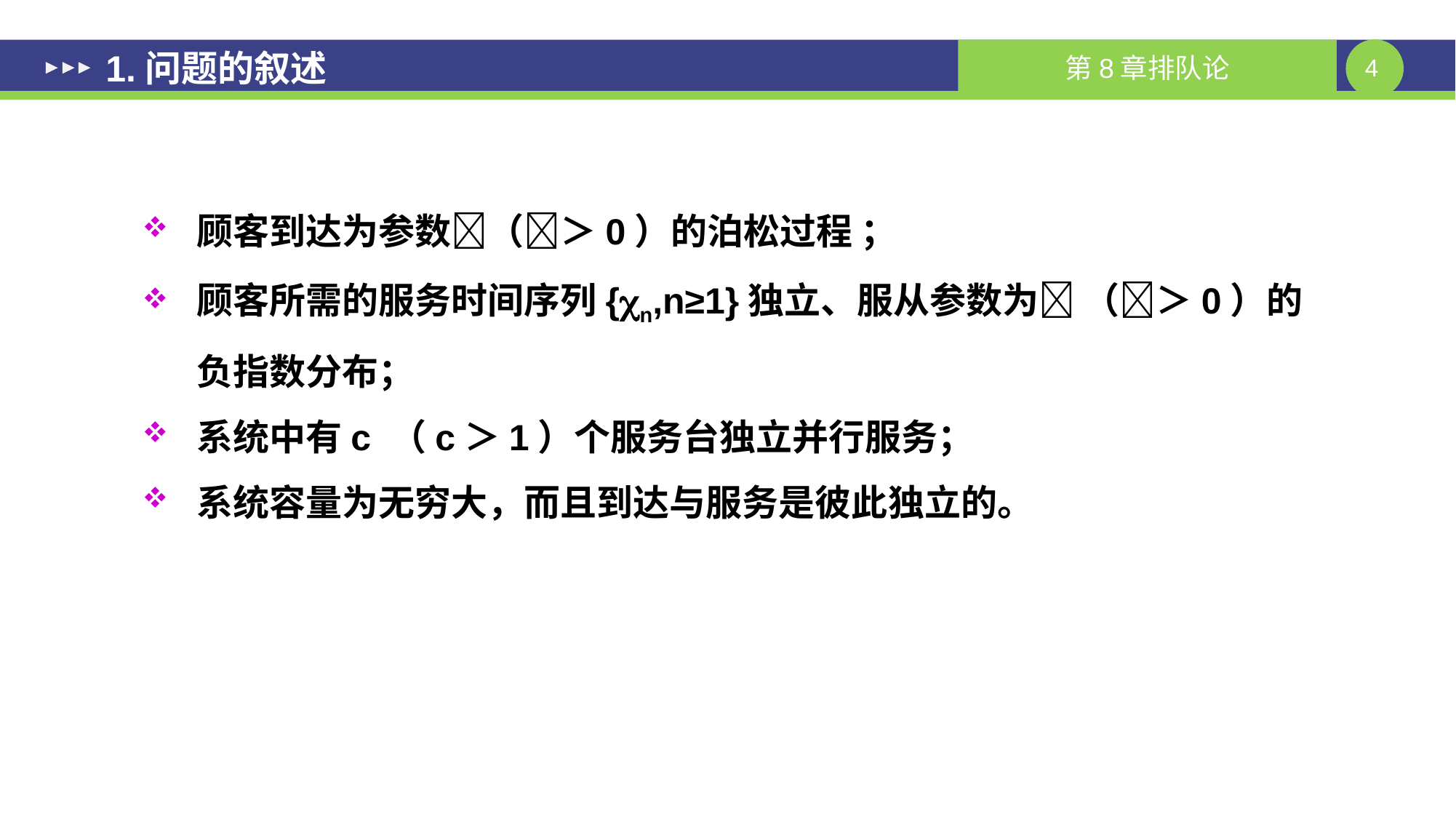

# 1.问题的叙述
顾客到达为参数λ（λ＞0）的泊松过程 ；
顾客所需的服务时间序列{χn,n≥1}独立、服从参数为μ （μ＞0）的负指数分布；
系统中有c （c＞1）个服务台独立并行服务；
系统容量为无穷大，而且到达与服务是彼此独立的。